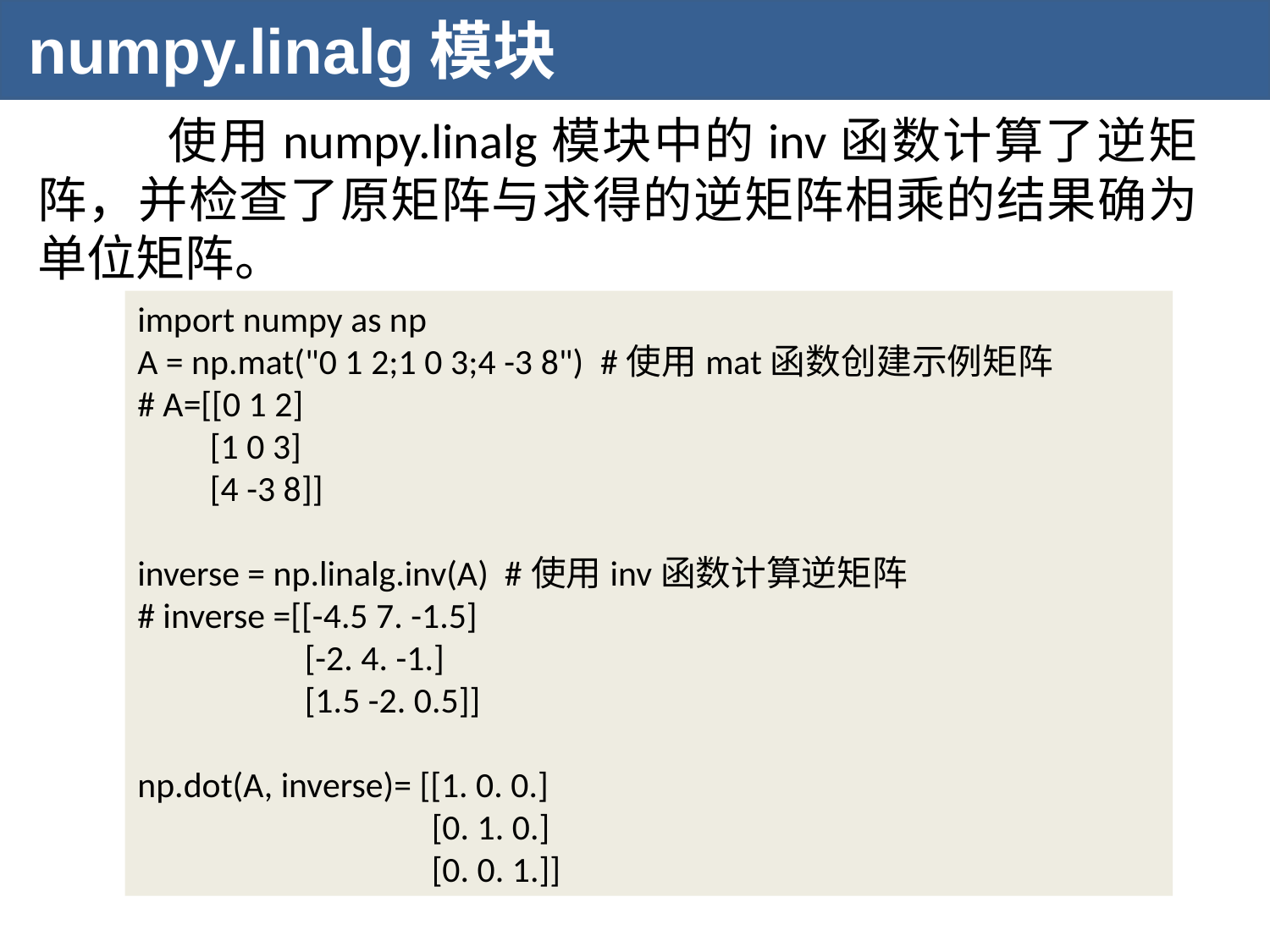

numpy.linalg模块
         使用numpy.linalg模块中的inv函数计算了逆矩阵，并检查了原矩阵与求得的逆矩阵相乘的结果确为单位矩阵。
import numpy as np
A = np.mat("0 1 2;1 0 3;4 -3 8")  #使用mat函数创建示例矩阵
# A=[[0 1 2]
         [1 0 3]
         [4 -3 8]]

inverse = np.linalg.inv(A)  #使用inv函数计算逆矩阵
# inverse =[[-4.5 7. -1.5]
       	     [-2. 4. -1.]
       	     [1.5 -2. 0.5]]

np.dot(A, inverse)= [[1. 0. 0.]
       	         	     [0. 1. 0.]
       	        	     [0. 0. 1.]]